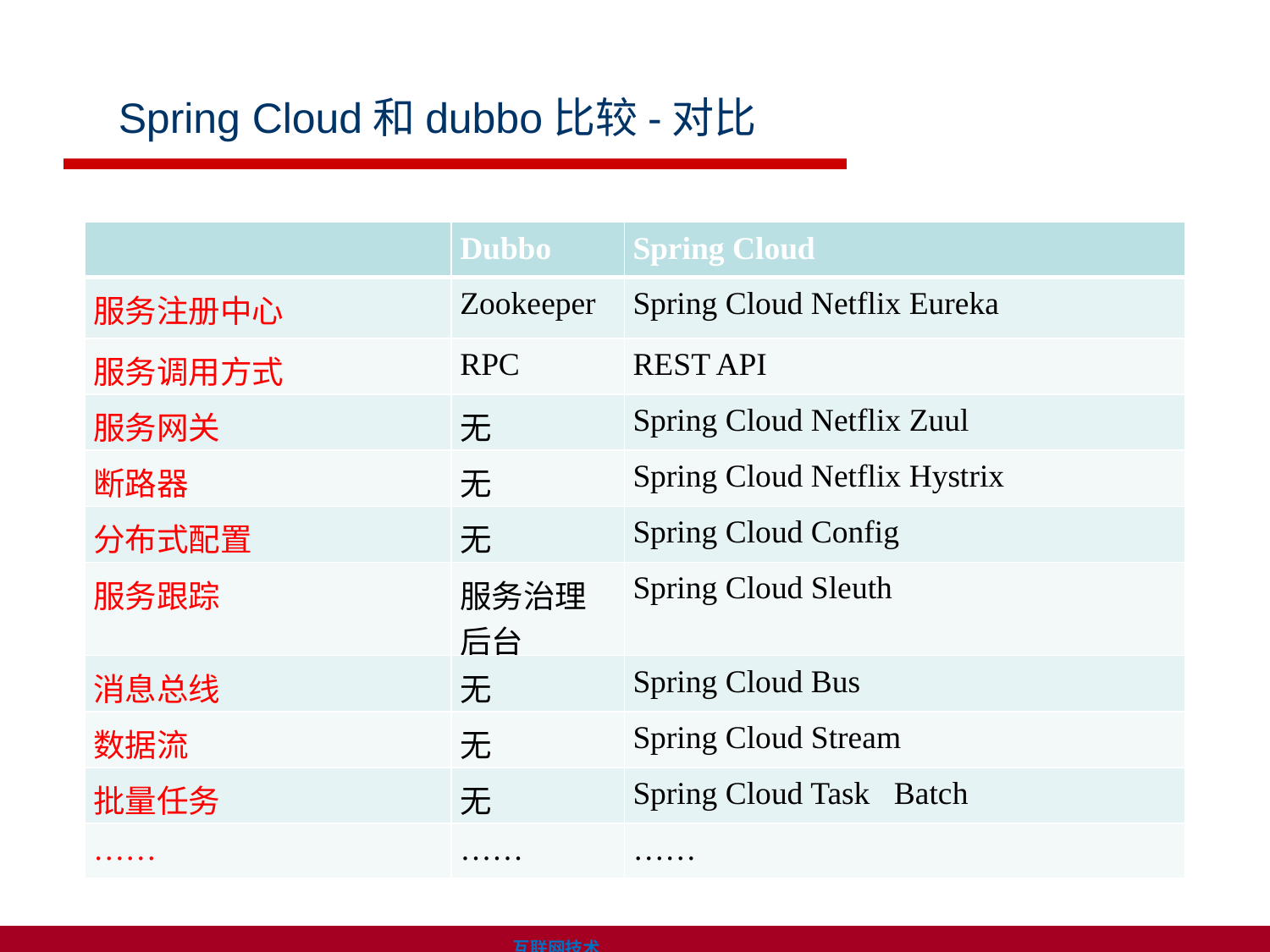

Spring Cloud和dubbo比较-对比
|  | Dubbo | Spring Cloud |
| --- | --- | --- |
| 服务注册中心 | Zookeeper | Spring Cloud Netflix Eureka |
| 服务调用方式 | RPC | REST API |
| 服务网关 | 无 | Spring Cloud Netflix Zuul |
| 断路器 | 无 | Spring Cloud Netflix Hystrix |
| 分布式配置 | 无 | Spring Cloud Config |
| 服务跟踪 | 服务治理后台 | Spring Cloud Sleuth |
| 消息总线 | 无 | Spring Cloud Bus |
| 数据流 | 无 | Spring Cloud Stream |
| 批量任务 | 无 | Spring Cloud Task  Batch |
| …… | …… | …… |